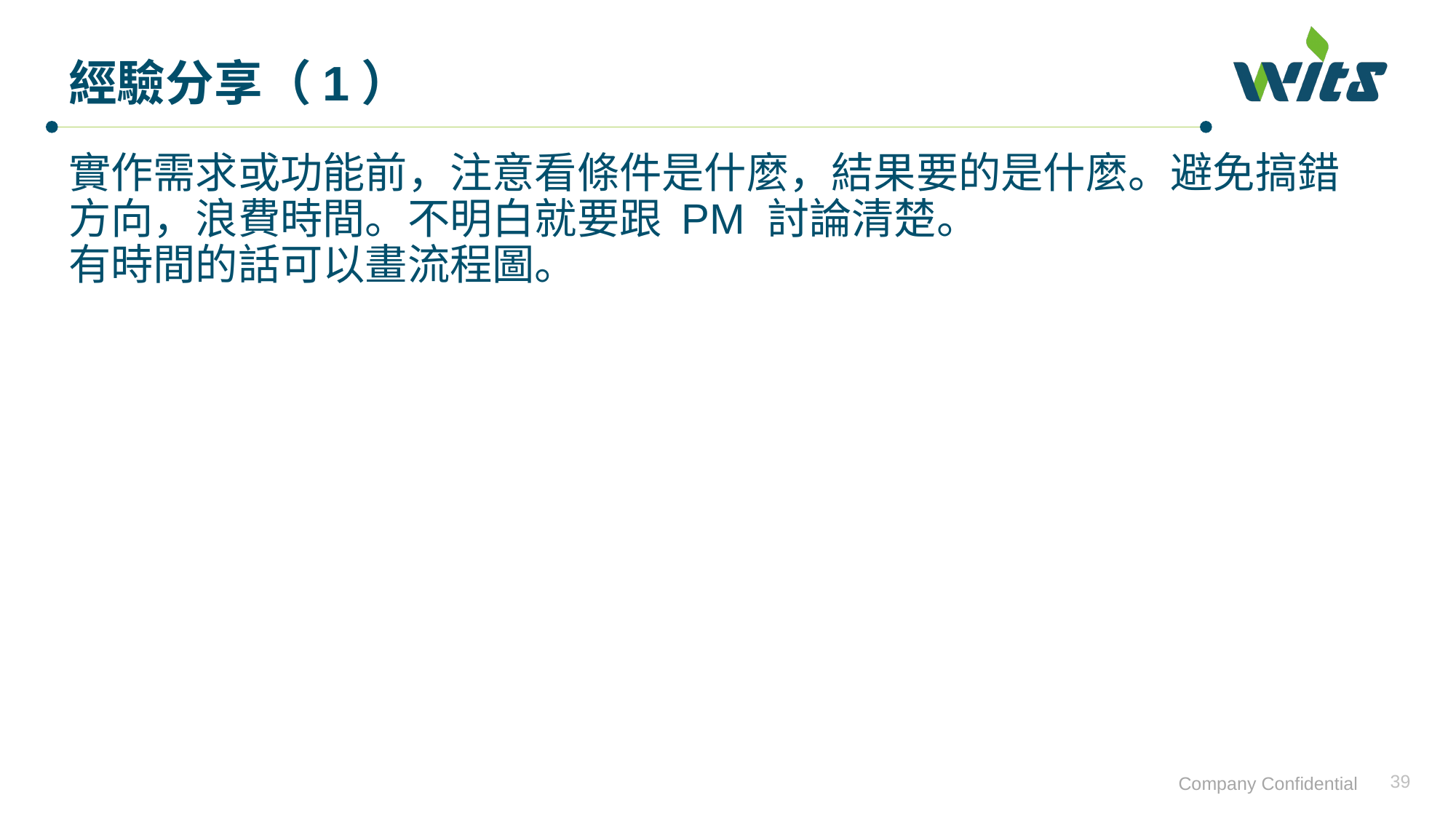

# 經驗分享（1）
實作需求或功能前，注意看條件是什麼，結果要的是什麼。避免搞錯方向，浪費時間。不明白就要跟 PM 討論清楚。
有時間的話可以畫流程圖。

39